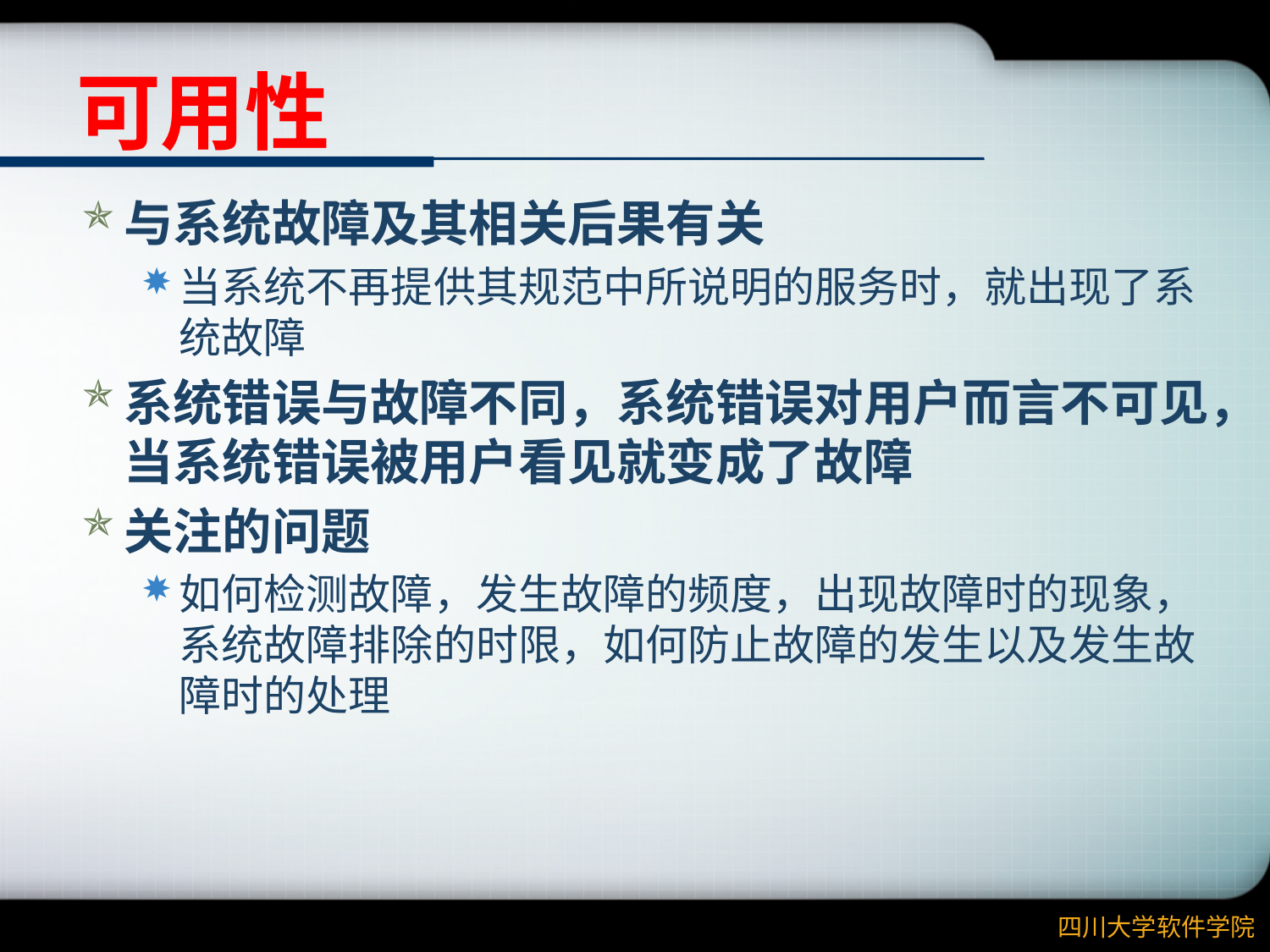

# 可用性
与系统故障及其相关后果有关
当系统不再提供其规范中所说明的服务时，就出现了系统故障
系统错误与故障不同，系统错误对用户而言不可见，当系统错误被用户看见就变成了故障
关注的问题
如何检测故障，发生故障的频度，出现故障时的现象，系统故障排除的时限，如何防止故障的发生以及发生故障时的处理